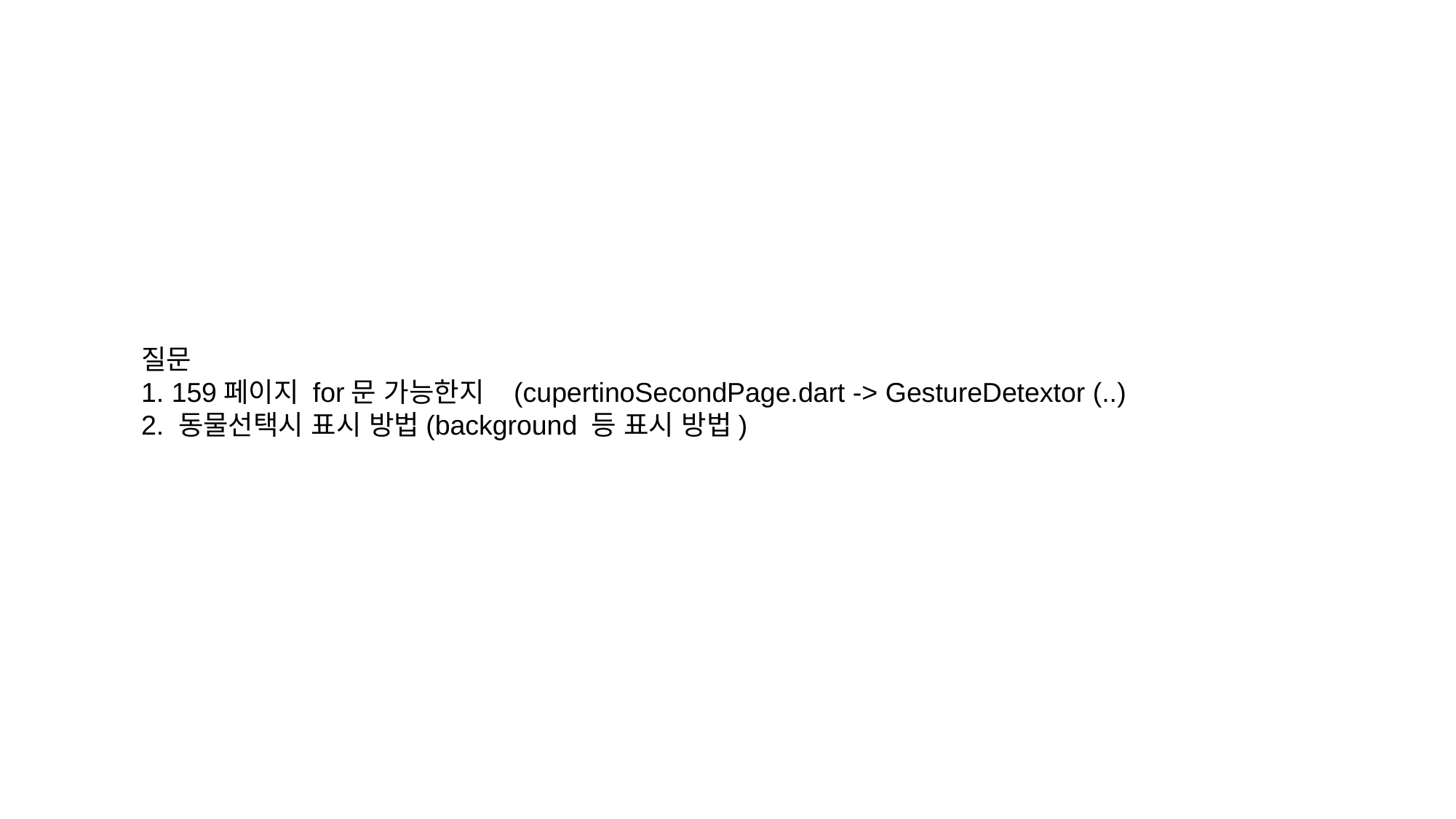

질문
1. 159페이지 for문 가능한지   (cupertinoSecondPage.dart -> GestureDetextor (..)
2. 동물선택시 표시 방법(background 등 표시 방법)